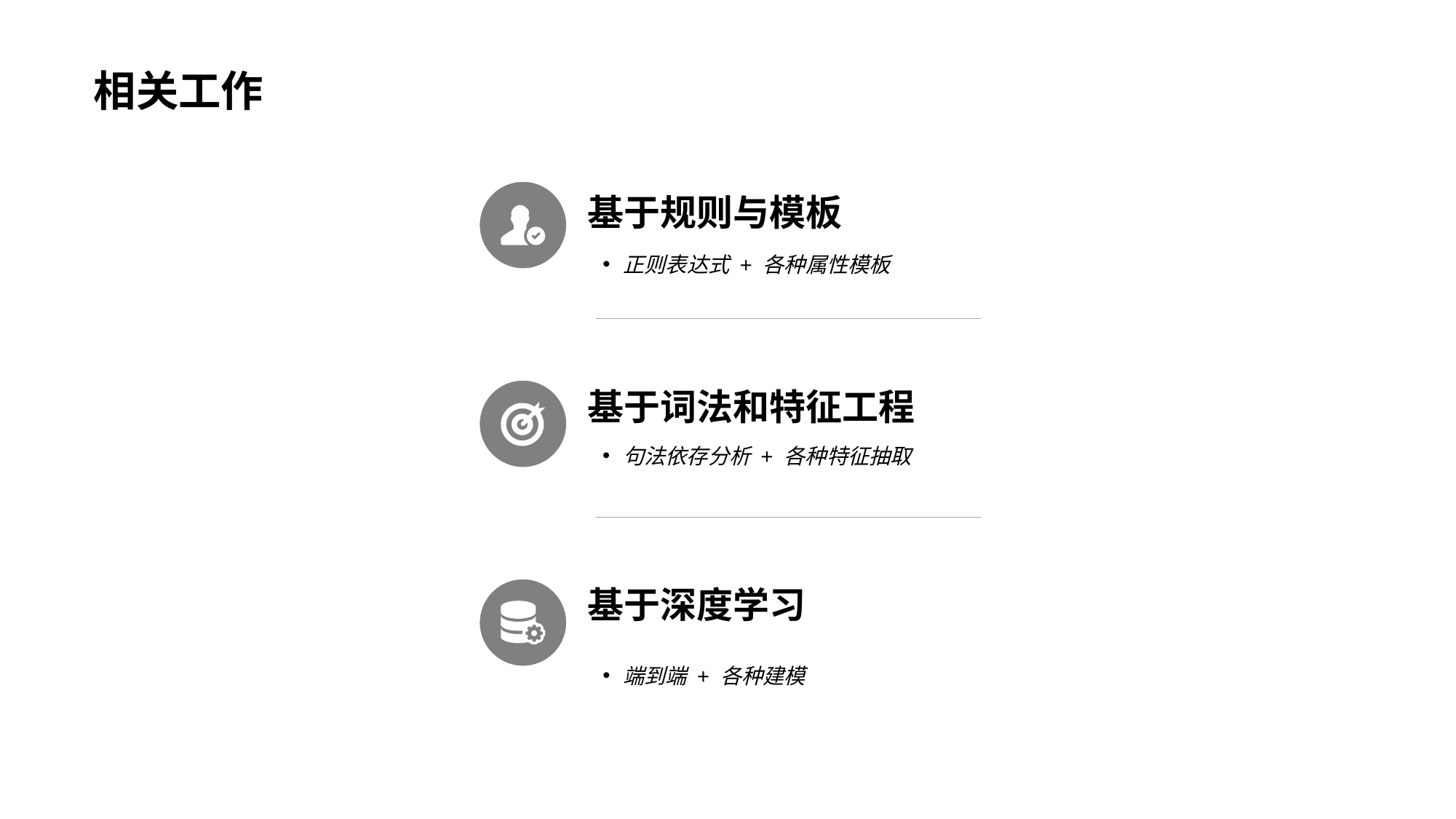

# 相关工作

基于规则与模板
正则表达式 + 各种属性模板

句法依存分析 + 各种特征抽取
基于深度学习
端到端 + 各种建模

基于词法和特征工程
7